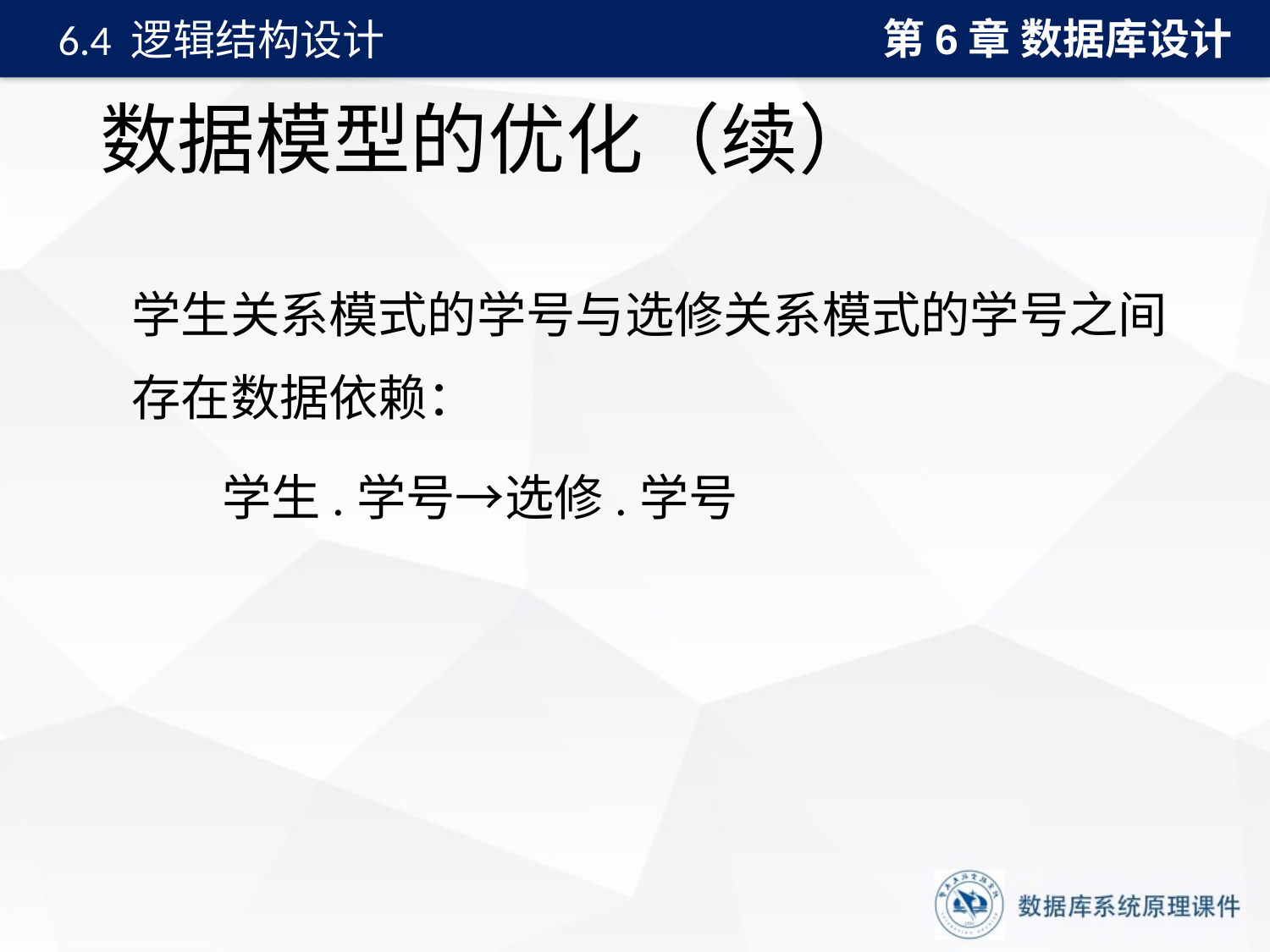

第6章 数据库设计
6.4 逻辑结构设计
# 数据模型的优化（续）
	学生关系模式的学号与选修关系模式的学号之间存在数据依赖：
          学生.学号→选修.学号